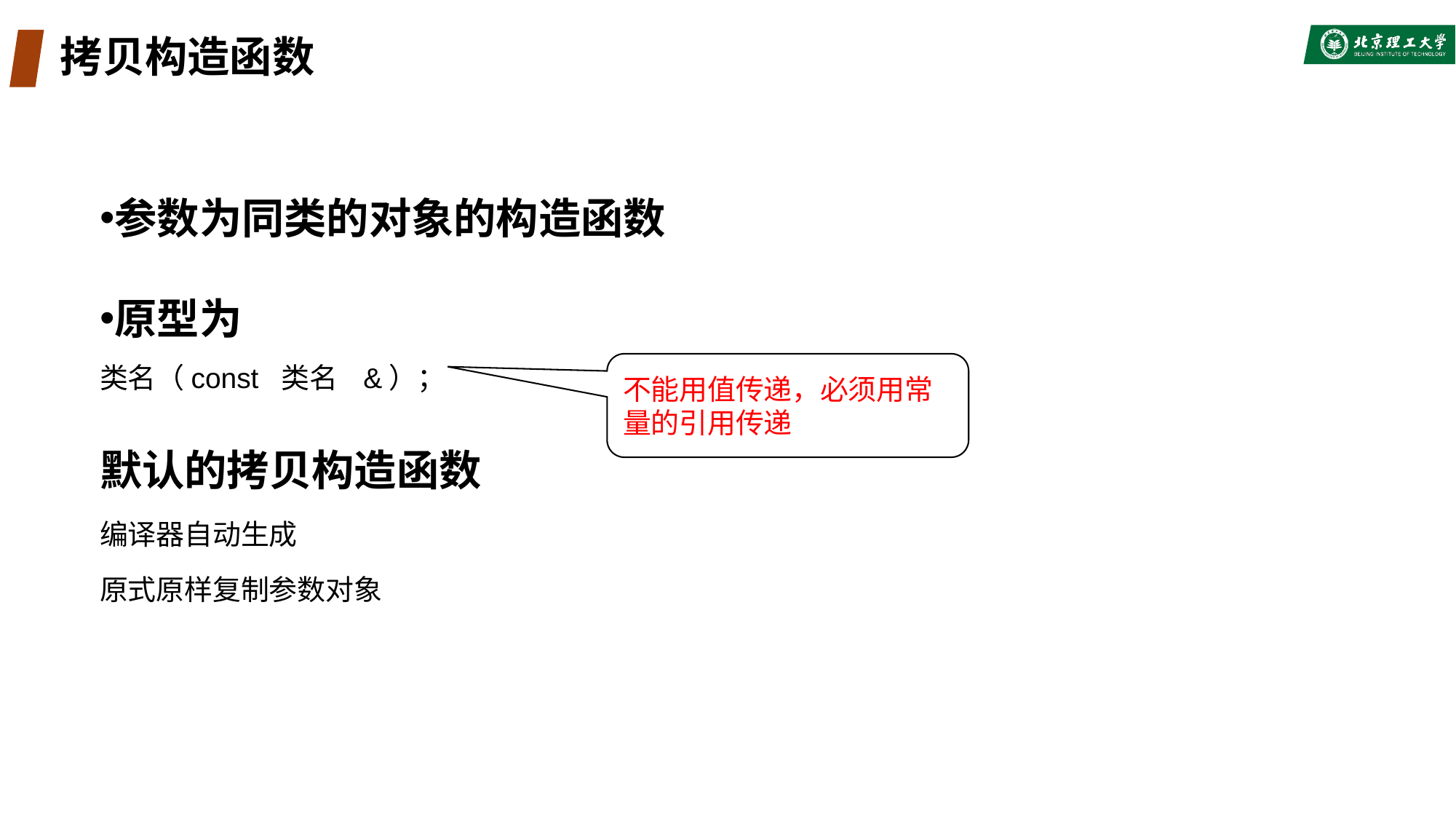

# 拷贝构造函数
参数为同类的对象的构造函数
原型为
类名（const  类名   &）；
默认的拷贝构造函数
编译器自动生成
原式原样复制参数对象

不能用值传递，必须用常量的引用传递